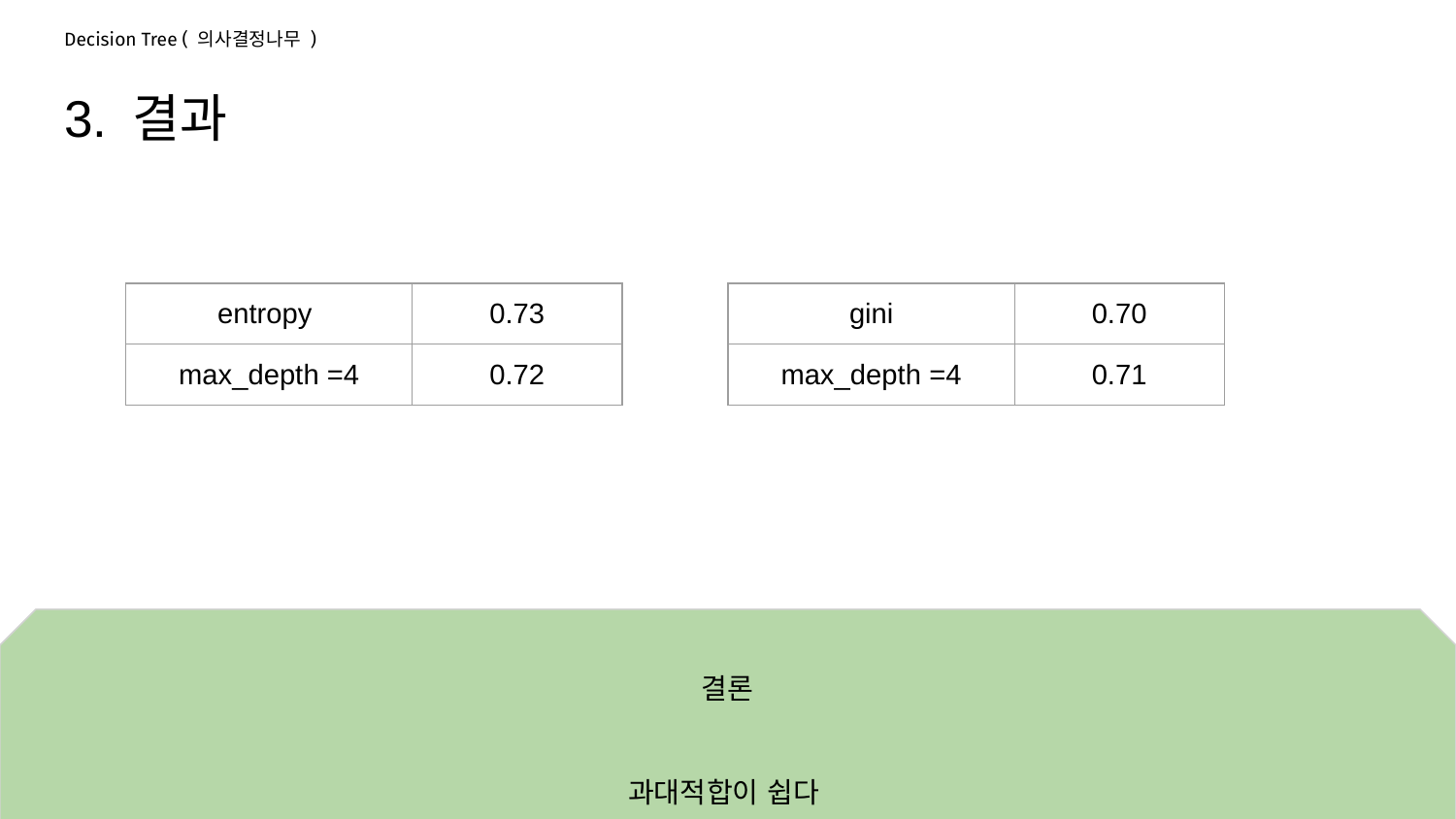

Decision Tree ( 의사결정나무 )
# 3. 결과
| entropy | 0.73 |
| --- | --- |
| max\_depth =4 | 0.72 |
| gini | 0.70 |
| --- | --- |
| max\_depth =4 | 0.71 |
결론
과대적합이 쉽다